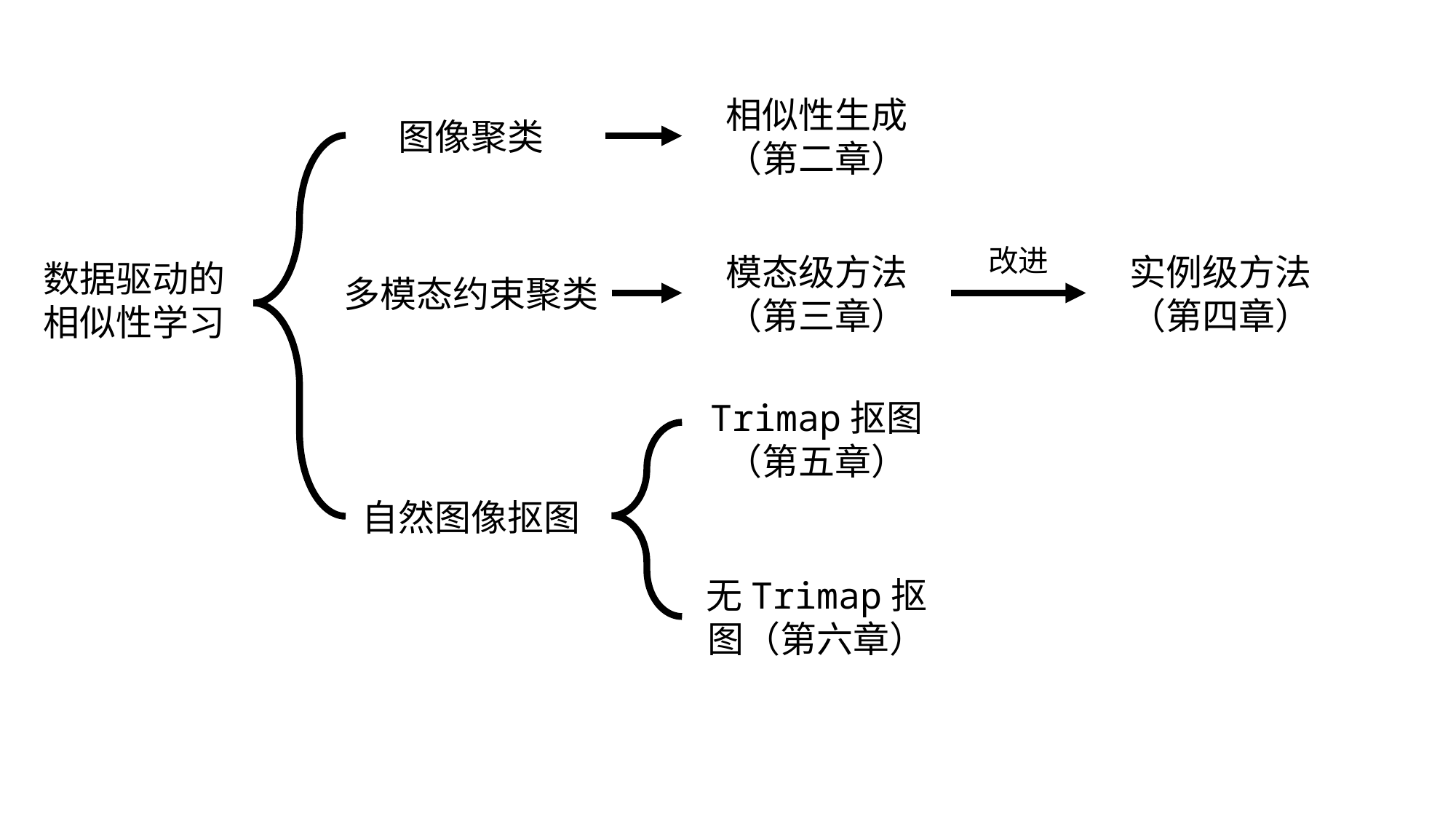

图像聚类
相似性生成（第二章）

改进
多模态约束聚类
模态级方法（第三章）
实例级方法（第四章）
数据驱动的
相似性学习
Trimap抠图（第五章）

自然图像抠图
无Trimap抠图（第六章）